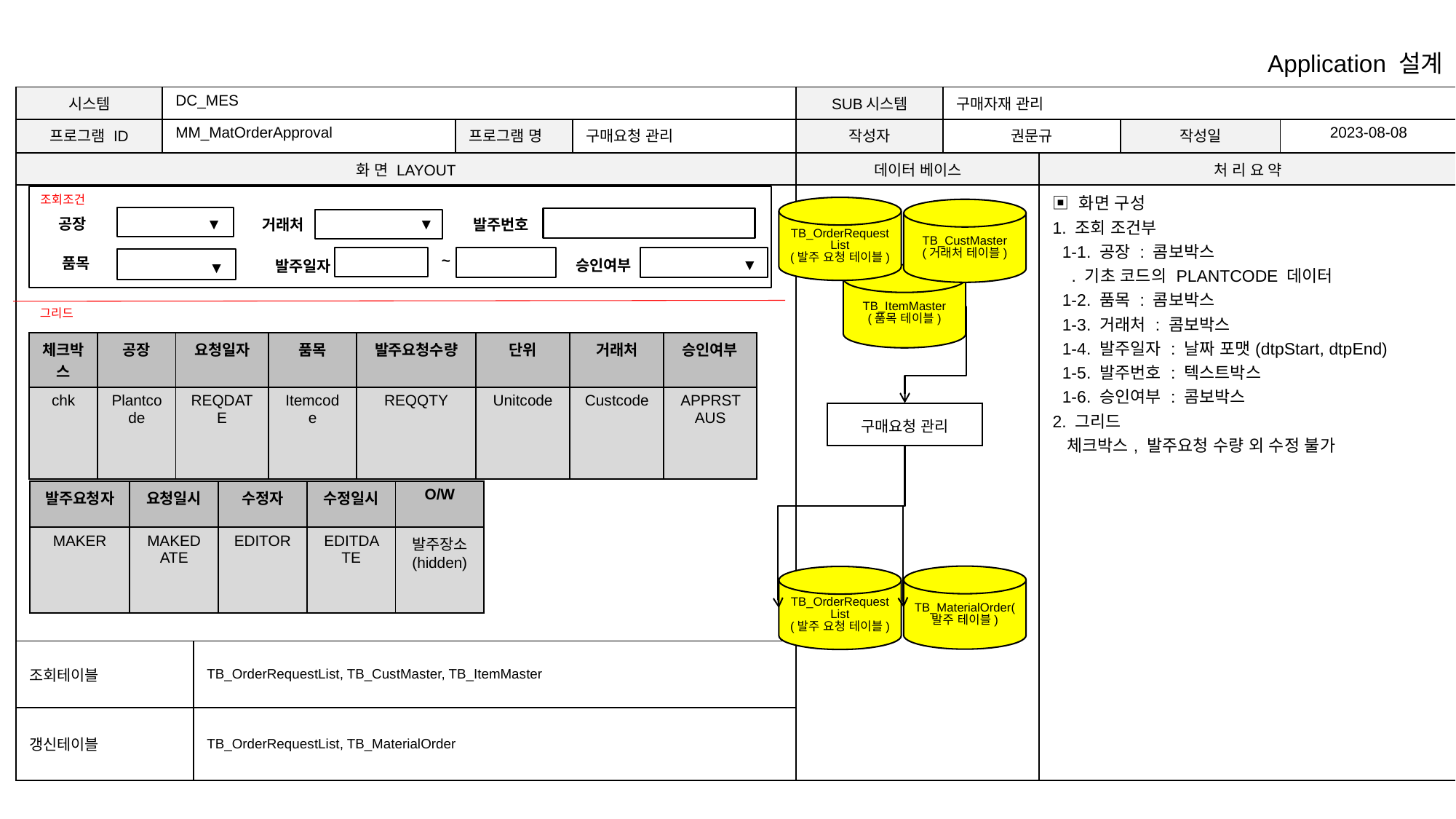

Application 설계
| 시스템 | DC\_MES |  |  |  | SUB시스템 | 구매자재 관리 |  |  |  |
| --- | --- | --- | --- | --- | --- | --- | --- | --- | --- |
| 프로그램 ID | MM\_MatOrderApproval |  | 프로그램 명 | 구매요청 관리 | 작성자 | 권문규 |  | 작성일 | 2023-08-08 |
| 화 면 LAYOUT |  |  |  |  | 데이터 베이스 |  | 처 리 요 약 |  |  |
|  |  |  |  |  |  |  | ▣ 화면 구성 1. 조회 조건부 1-1. 공장 : 콤보박스 . 기초 코드의 PLANTCODE 데이터 1-2. 품목 : 콤보박스 1-3. 거래처 : 콤보박스 1-4. 발주일자 : 날짜 포맷(dtpStart, dtpEnd) 1-5. 발주번호 : 텍스트박스 1-6. 승인여부 : 콤보박스 2. 그리드 체크박스, 발주요청 수량 외 수정 불가 |  |  |
| 조회테이블 |  | TB\_OrderRequestList, TB\_CustMaster, TB\_ItemMaster |  |  |  |  |  |  |  |
| 갱신테이블 |  | TB\_OrderRequestList, TB\_MaterialOrder |  |  |  |  |  |  |  |

조회조건
TB_OrderRequestList
(발주 요청 테이블)
TB_CustMaster
(거래처 테이블)
▼
공장
▼

거래처
발주번호

~
품목
▼
승인여부

발주일자

▼
TB_ItemMaster
(품목 테이블)
그리드
| 체크박스 | 공장 | 요청일자 | 품목 | 발주요청수량 | 단위 | 거래처 | 승인여부 |
| --- | --- | --- | --- | --- | --- | --- | --- |
| chk | Plantcode | REQDATE | Itemcode | REQQTY | Unitcode | Custcode | APPRSTAUS |
구매요청 관리
| 발주요청자 | 요청일시 | 수정자 | 수정일시 | O/W |
| --- | --- | --- | --- | --- |
| MAKER | MAKEDATE | EDITOR | EDITDATE | 발주장소 (hidden) |
TB_MaterialOrder(발주 테이블)
TB_OrderRequestList
(발주 요청 테이블)